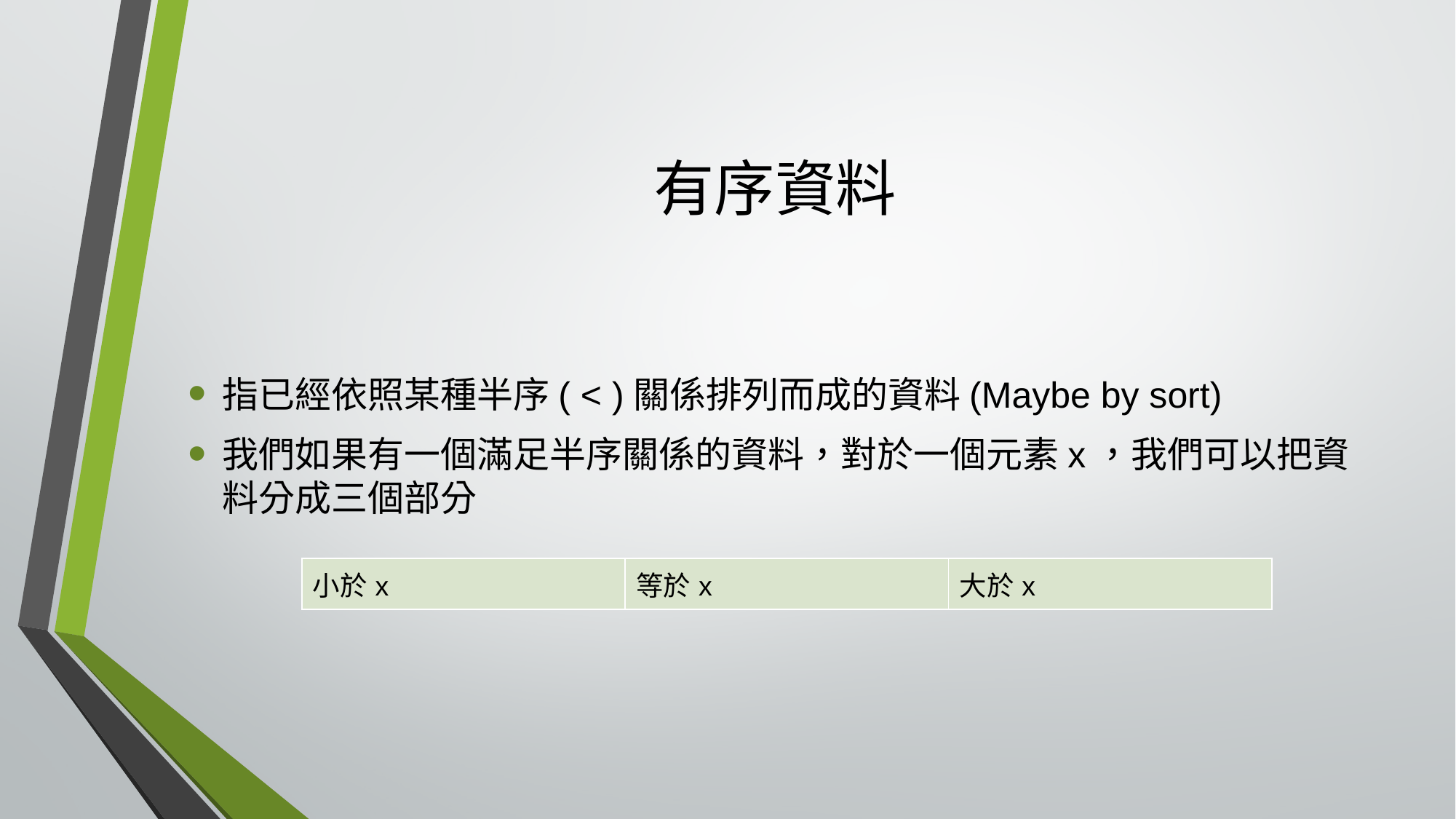

# 有序資料
指已經依照某種半序( < )關係排列而成的資料(Maybe by sort)
我們如果有一個滿足半序關係的資料，對於一個元素x，我們可以把資料分成三個部分

| 小於x | 等於x | 大於x |
| --- | --- | --- |